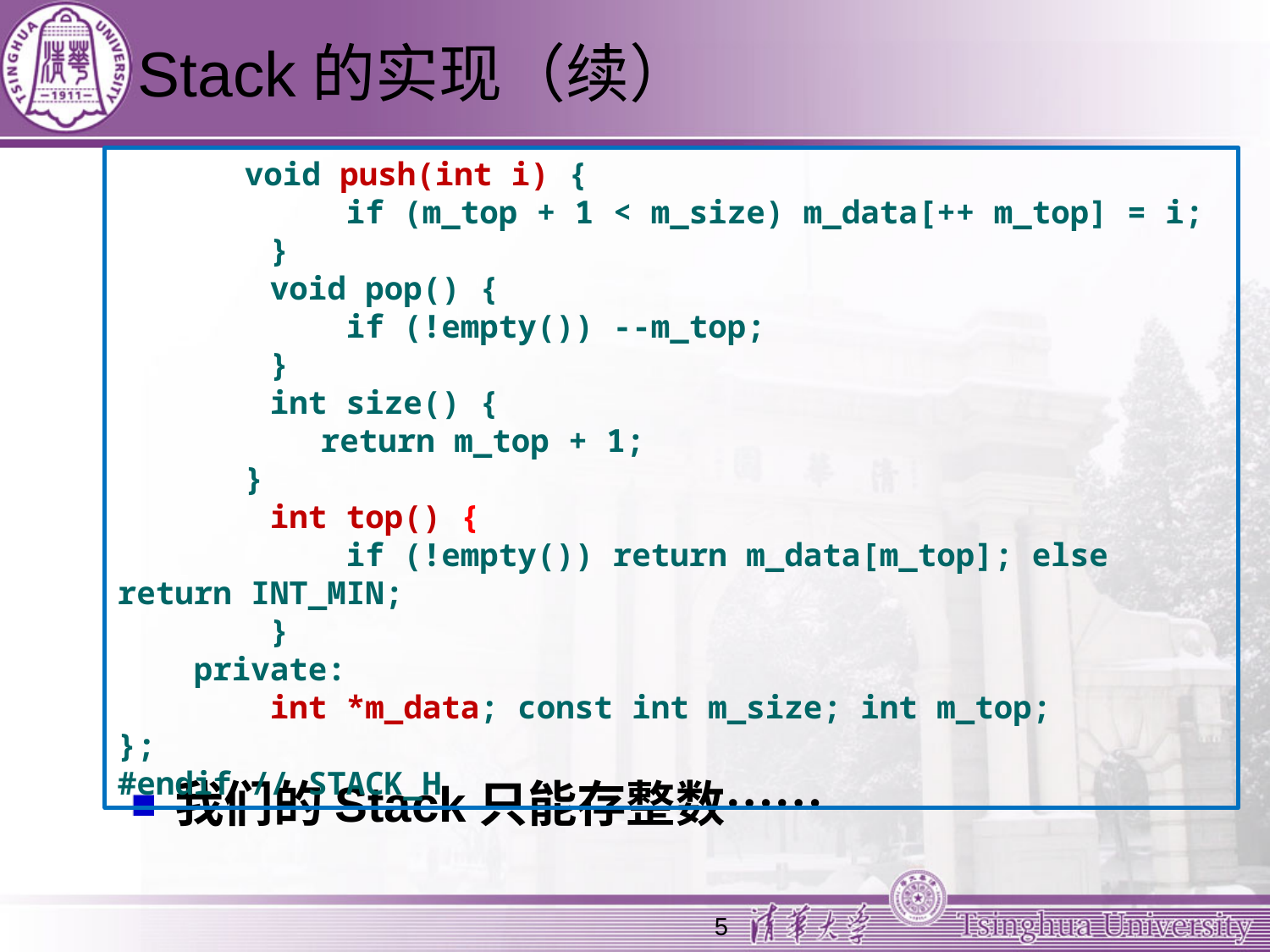

# Stack的实现（续）
	void push(int i) {
            if (m_top + 1 < m_size) m_data[++ m_top] = i;
        }
        void pop() {
            if (!empty()) --m_top;
        }
        int size() {
	    return m_top + 1;
	}
        int top() {
            if (!empty()) return m_data[m_top]; else return INT_MIN;
        }
    private:
        int *m_data; const int m_size; int m_top;
};
#endif // STACK_H

我们的Stack只能存整数……
5